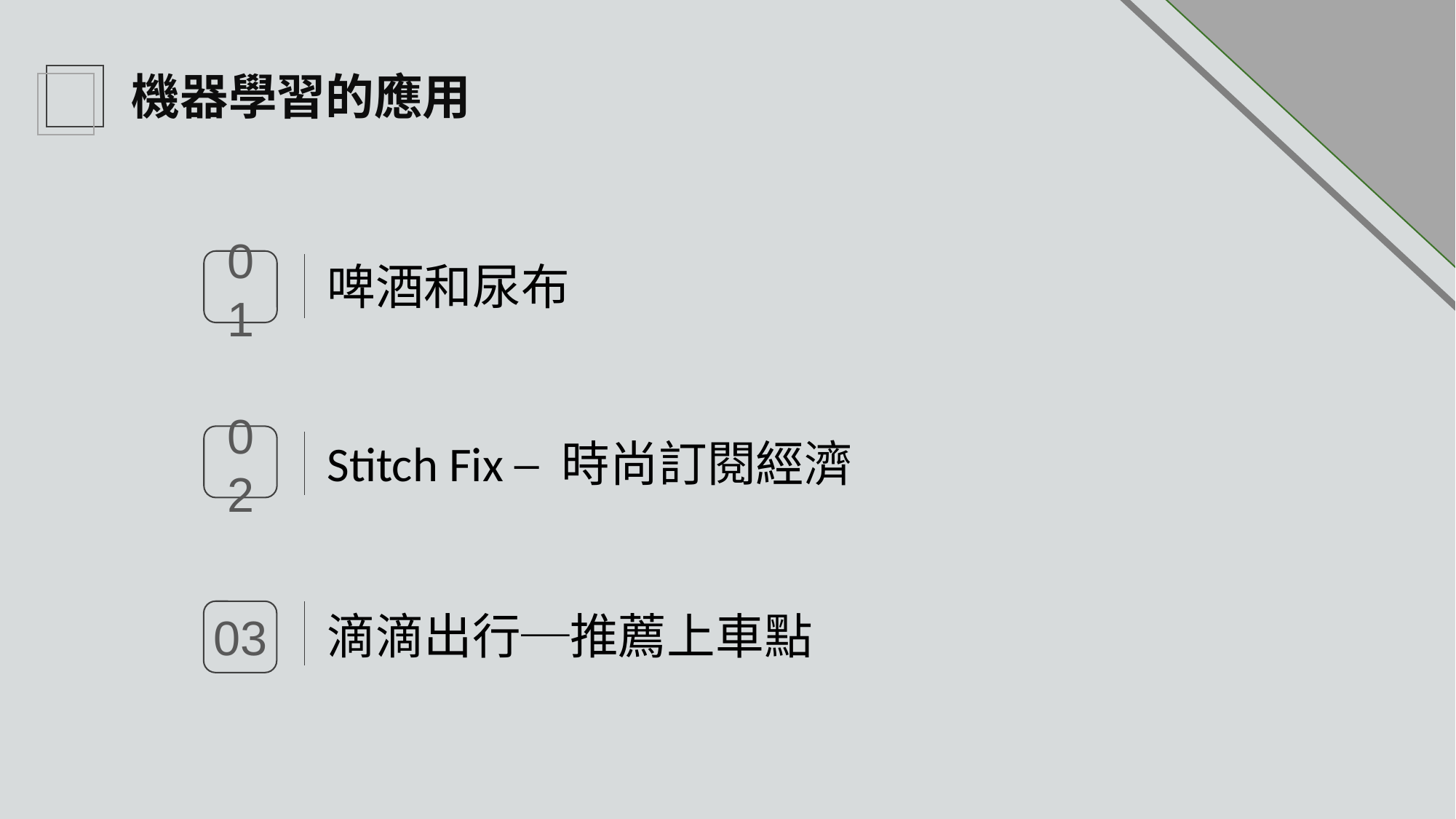

機器學習的應用
啤酒和尿布

01

02
Stitch Fix ─ 時尚訂閱經濟
滴滴出行─推薦上車點

03